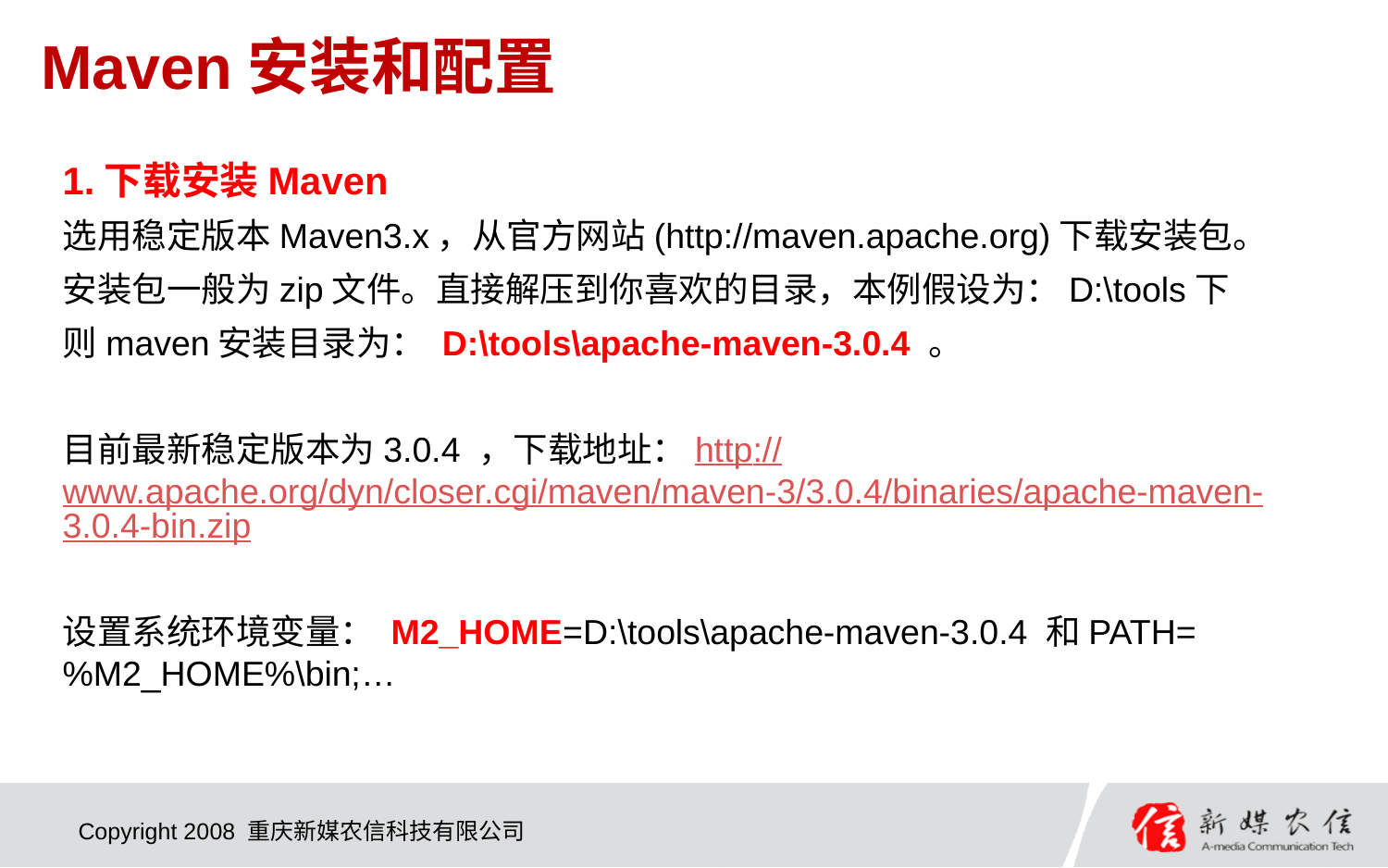

# Maven安装和配置
1.下载安装Maven
选用稳定版本Maven3.x，从官方网站(http://maven.apache.org)下载安装包。
安装包一般为zip文件。直接解压到你喜欢的目录，本例假设为：D:\tools下
则maven安装目录为： D:\tools\apache-maven-3.0.4 。

目前最新稳定版本为3.0.4 ，下载地址：http://www.apache.org/dyn/closer.cgi/maven/maven-3/3.0.4/binaries/apache-maven-3.0.4-bin.zip

设置系统环境变量： M2_HOME=D:\tools\apache-maven-3.0.4 和PATH=%M2_HOME%\bin;…